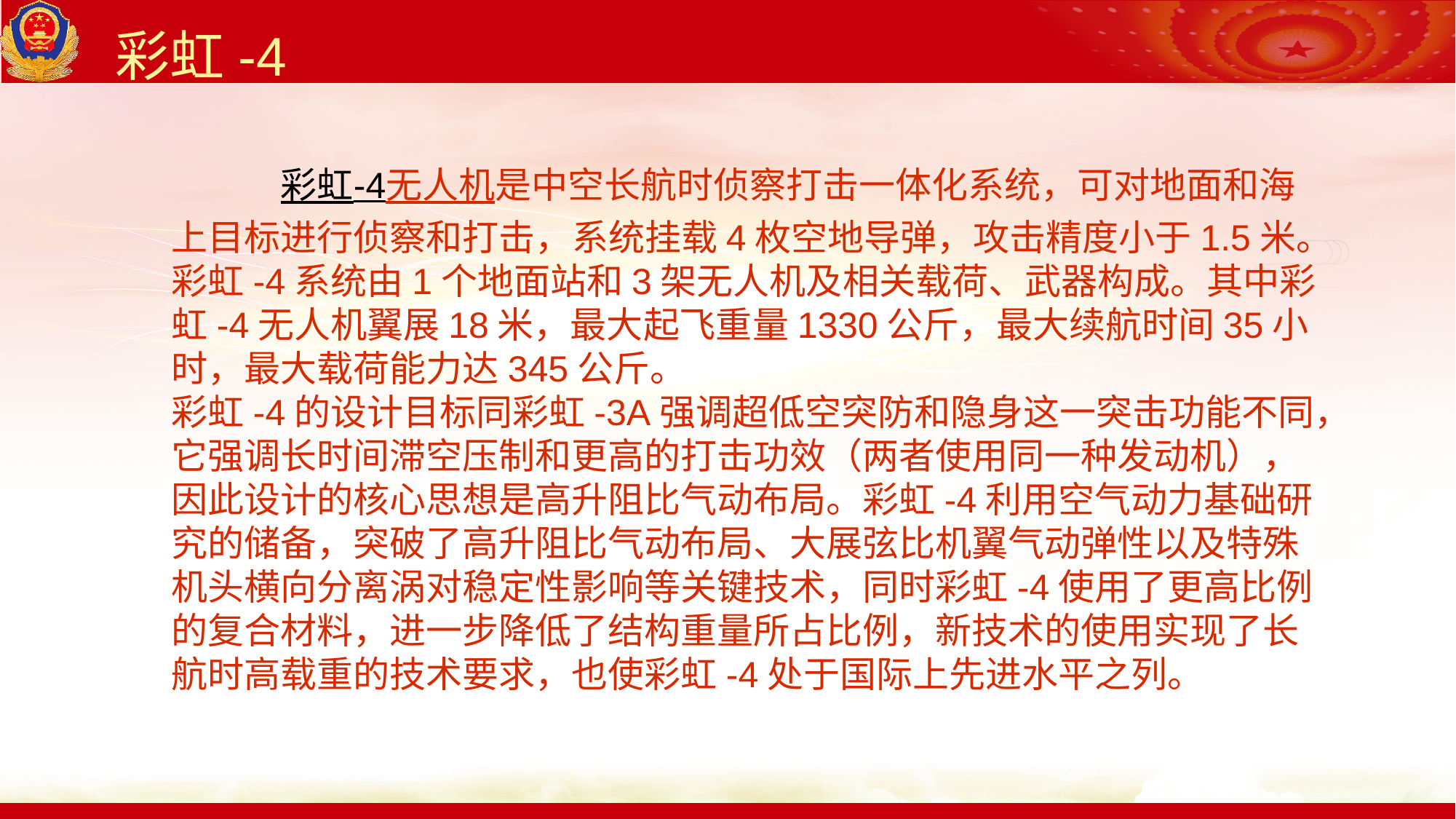

彩虹-4
	彩虹-4无人机是中空长航时侦察打击一体化系统，可对地面和海上目标进行侦察和打击，系统挂载4枚空地导弹，攻击精度小于1.5米。彩虹-4系统由1个地面站和3架无人机及相关载荷、武器构成。其中彩虹-4无人机翼展18米，最大起飞重量1330公斤，最大续航时间35小时，最大载荷能力达345公斤。
彩虹-4的设计目标同彩虹-3A强调超低空突防和隐身这一突击功能不同，它强调长时间滞空压制和更高的打击功效（两者使用同一种发动机）， 因此设计的核心思想是高升阻比气动布局。彩虹-4利用空气动力基础研究的储备，突破了高升阻比气动布局、大展弦比机翼气动弹性以及特殊机头横向分离涡对稳定性影响等关键技术，同时彩虹-4使用了更高比例的复合材料，进一步降低了结构重量所占比例，新技术的使用实现了长航时高载重的技术要求，也使彩虹-4处于国际上先进水平之列。